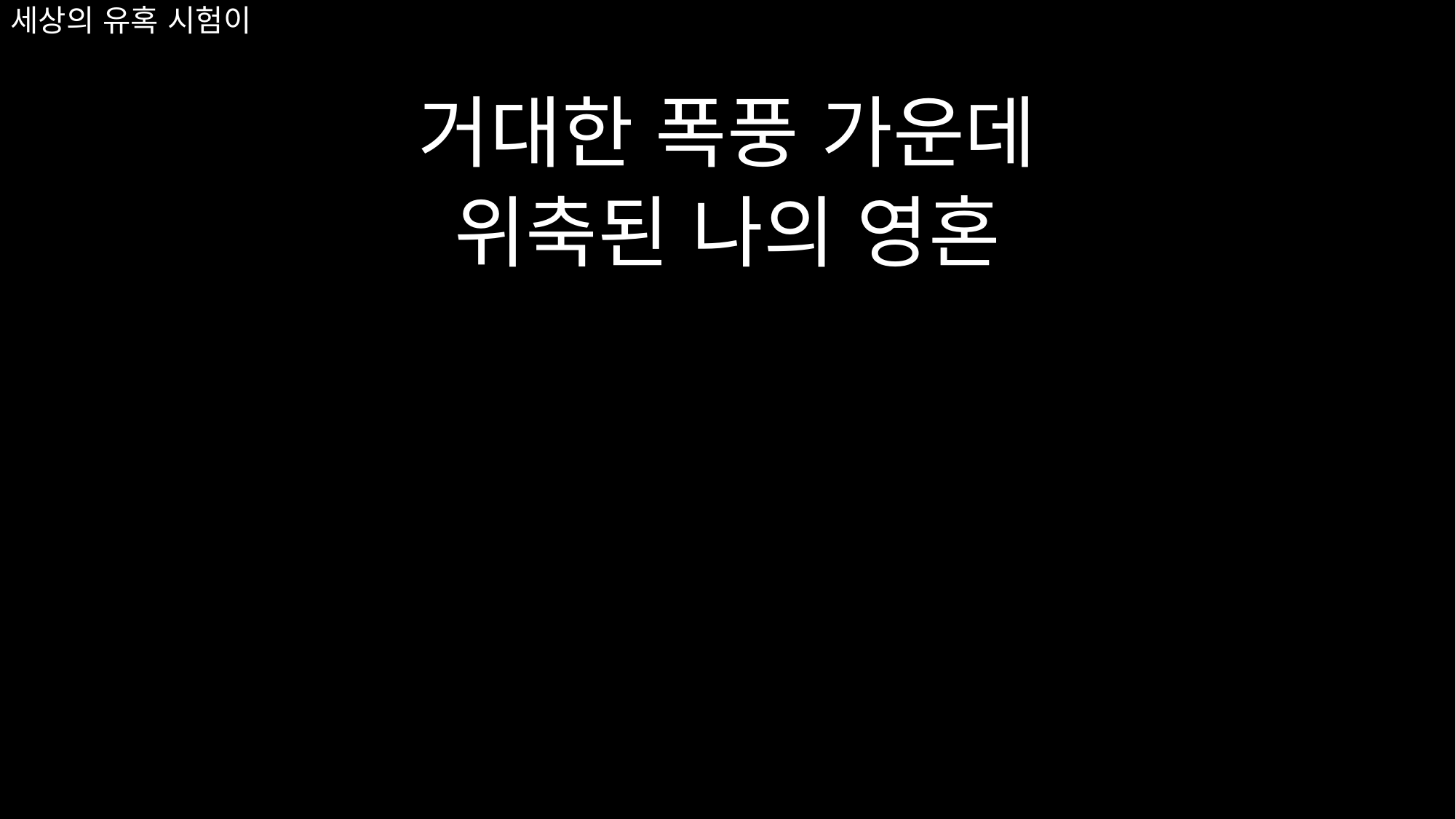

# 세상의 유혹 시험이
거대한 폭풍 가운데
위축된 나의 영혼